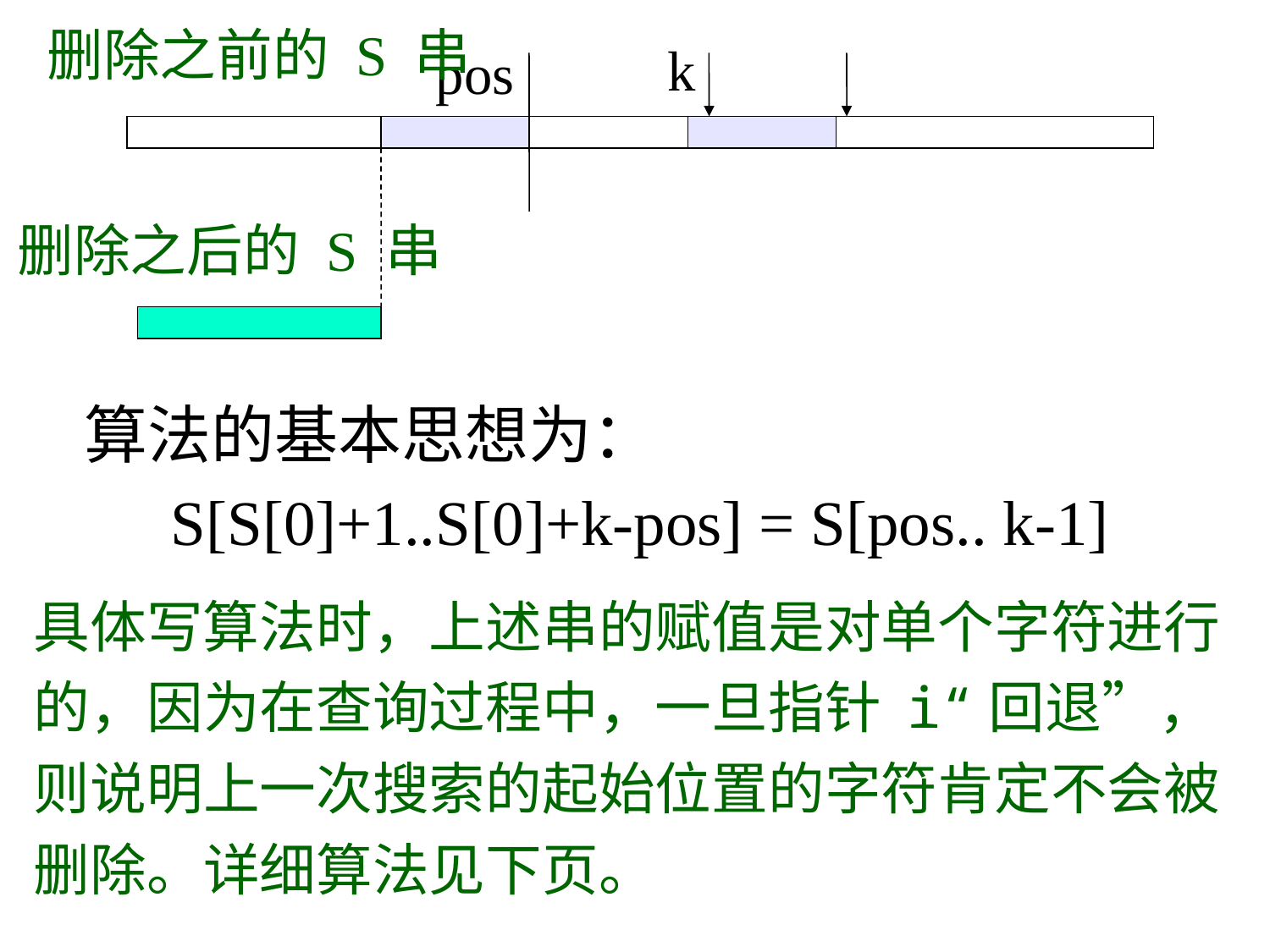

删除之前的 S 串
k
pos

删除之后的 S 串

算法的基本思想为：
S[S[0]+1..S[0]+k-pos] = S[pos.. k-1]
具体写算法时，上述串的赋值是对单个字符进行的，因为在查询过程中，一旦指针 i“回退”，则说明上一次搜索的起始位置的字符肯定不会被删除。详细算法见下页。